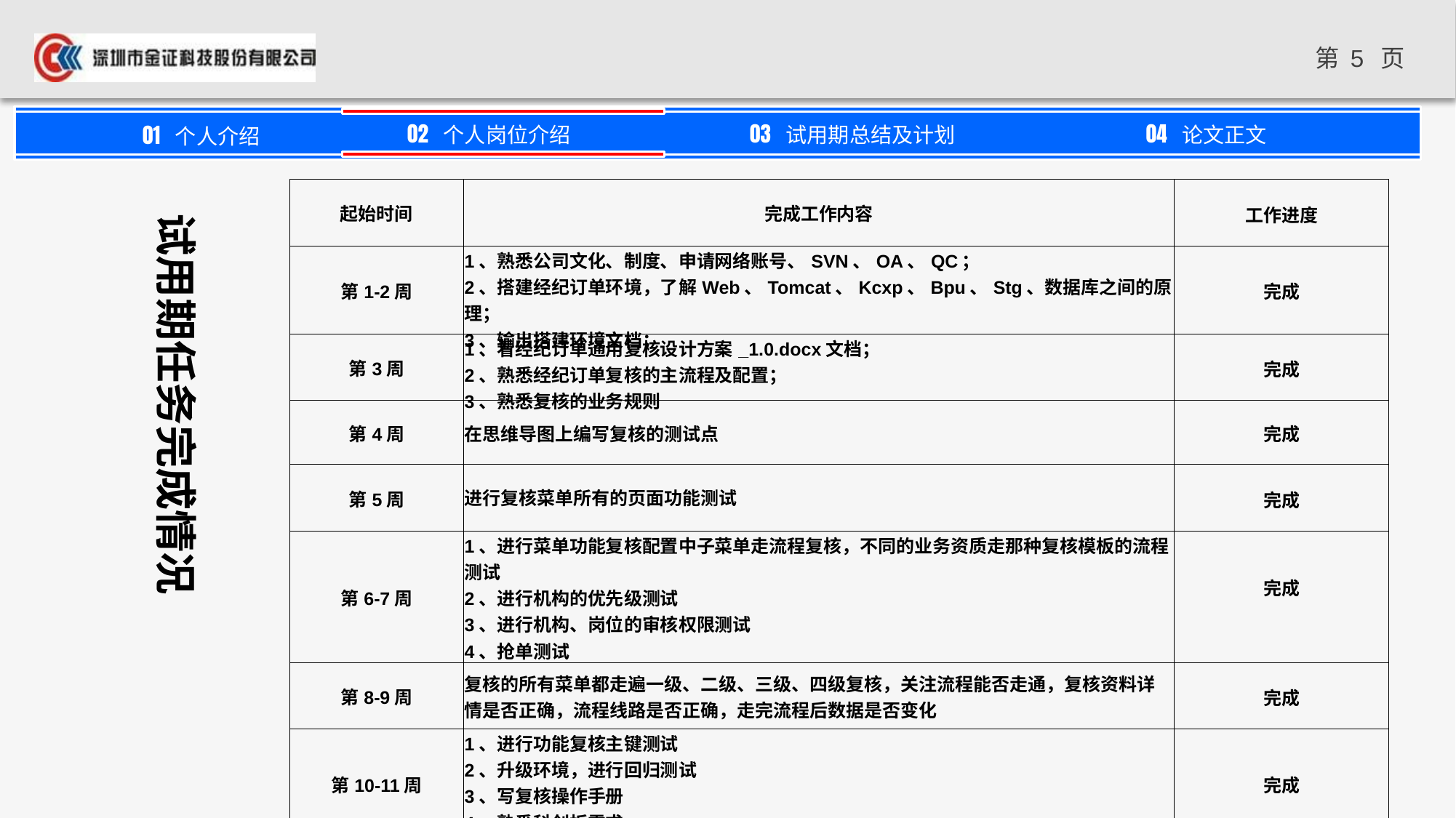

| 起始时间 | 完成工作内容 | 工作进度 |
| --- | --- | --- |
| 第1-2周 | 1、熟悉公司文化、制度、申请网络账号、SVN、OA、QC； 2、搭建经纪订单环境，了解Web、Tomcat、Kcxp、Bpu、Stg、数据库之间的原理； 3、输出搭建环境文档； | 完成 |
| 第3周 | 1、看经纪订单通用复核设计方案\_1.0.docx文档； 2、熟悉经纪订单复核的主流程及配置； 3、熟悉复核的业务规则 | 完成 |
| 第4周 | 在思维导图上编写复核的测试点 | 完成 |
| 第5周 | 进行复核菜单所有的页面功能测试 | 完成 |
| 第6-7周 | 1、进行菜单功能复核配置中子菜单走流程复核，不同的业务资质走那种复核模板的流程测试 2、进行机构的优先级测试 3、进行机构、岗位的审核权限测试 4、抢单测试 | 完成 |
| 第8-9周 | 复核的所有菜单都走遍一级、二级、三级、四级复核，关注流程能否走通，复核资料详情是否正确，流程线路是否正确，走完流程后数据是否变化 | 完成 |
| 第10-11周 | 1、进行功能复核主键测试 2、升级环境，进行回归测试 3、写复核操作手册 4、熟悉科创板需求 5、熟悉战略配售基金额度控制需求，输出思维导图测试点 | 完成 |
试用期任务完成情况